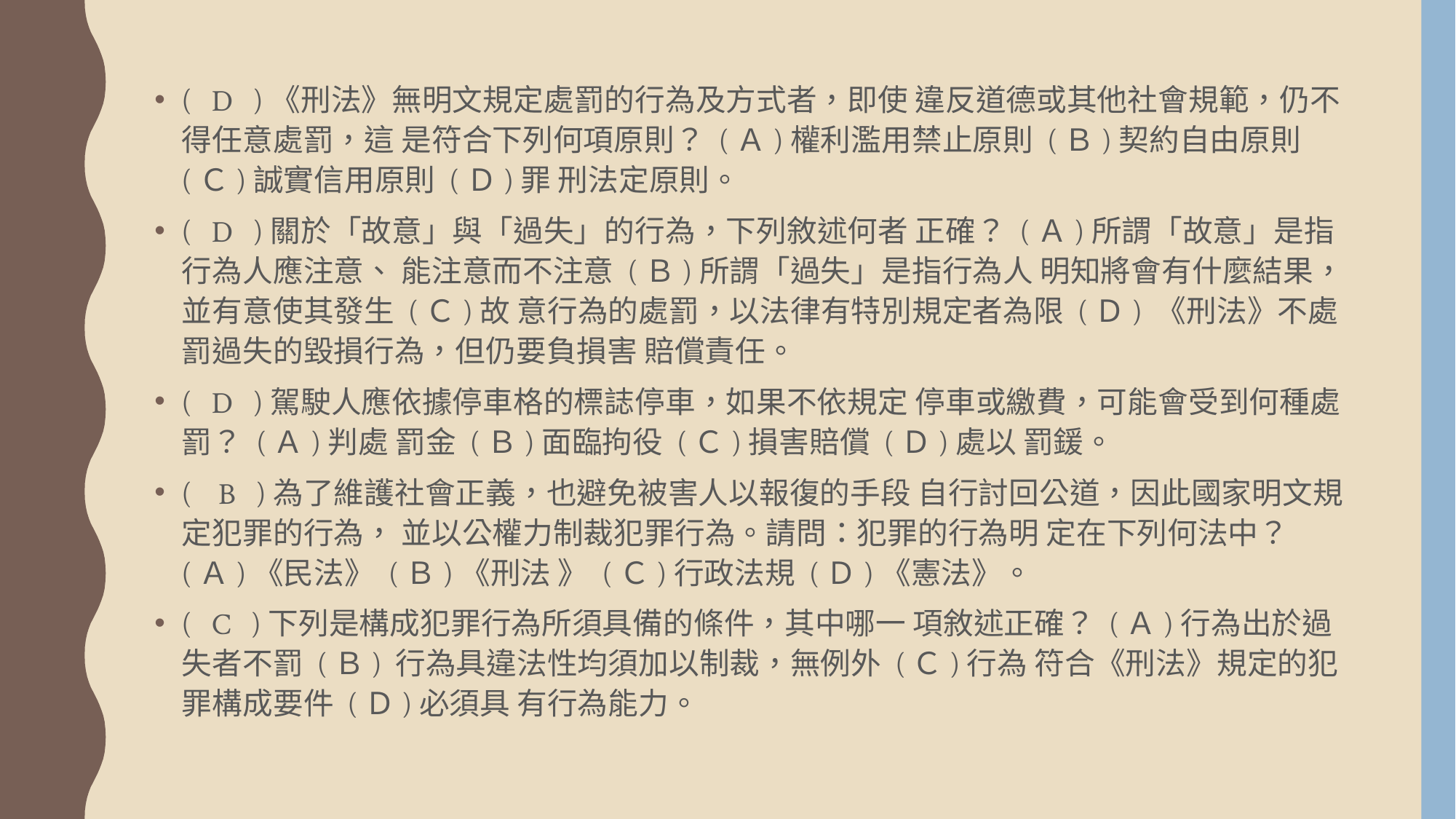

(   D   )《刑法》無明文規定處罰的行為及方式者，即使 違反道德或其他社會規範，仍不得任意處罰，這 是符合下列何項原則？ (Ａ)權利濫用禁止原則 (Ｂ)契約自由原則 (Ｃ)誠實信用原則 (Ｄ)罪 刑法定原則。
(   D   )關於「故意」與「過失」的行為，下列敘述何者 正確？ (Ａ)所謂「故意」是指行為人應注意、 能注意而不注意 (Ｂ)所謂「過失」是指行為人 明知將會有什麼結果，並有意使其發生 (Ｃ)故 意行為的處罰，以法律有特別規定者為限 (Ｄ) 《刑法》不處罰過失的毀損行為，但仍要負損害 賠償責任。
(   D   )駕駛人應依據停車格的標誌停車，如果不依規定 停車或繳費，可能會受到何種處罰？ (Ａ)判處 罰金 (Ｂ)面臨拘役 (Ｃ)損害賠償 (Ｄ)處以 罰鍰。
(    B   )為了維護社會正義，也避免被害人以報復的手段 自行討回公道，因此國家明文規定犯罪的行為， 並以公權力制裁犯罪行為。請問：犯罪的行為明 定在下列何法中？ (Ａ)《民法》 (Ｂ)《刑法 》 (Ｃ)行政法規 (Ｄ)《憲法》。
(   C   )下列是構成犯罪行為所須具備的條件，其中哪一 項敘述正確？ (Ａ)行為出於過失者不罰 (Ｂ) 行為具違法性均須加以制裁，無例外 (Ｃ)行為 符合《刑法》規定的犯罪構成要件 (Ｄ)必須具 有行為能力。